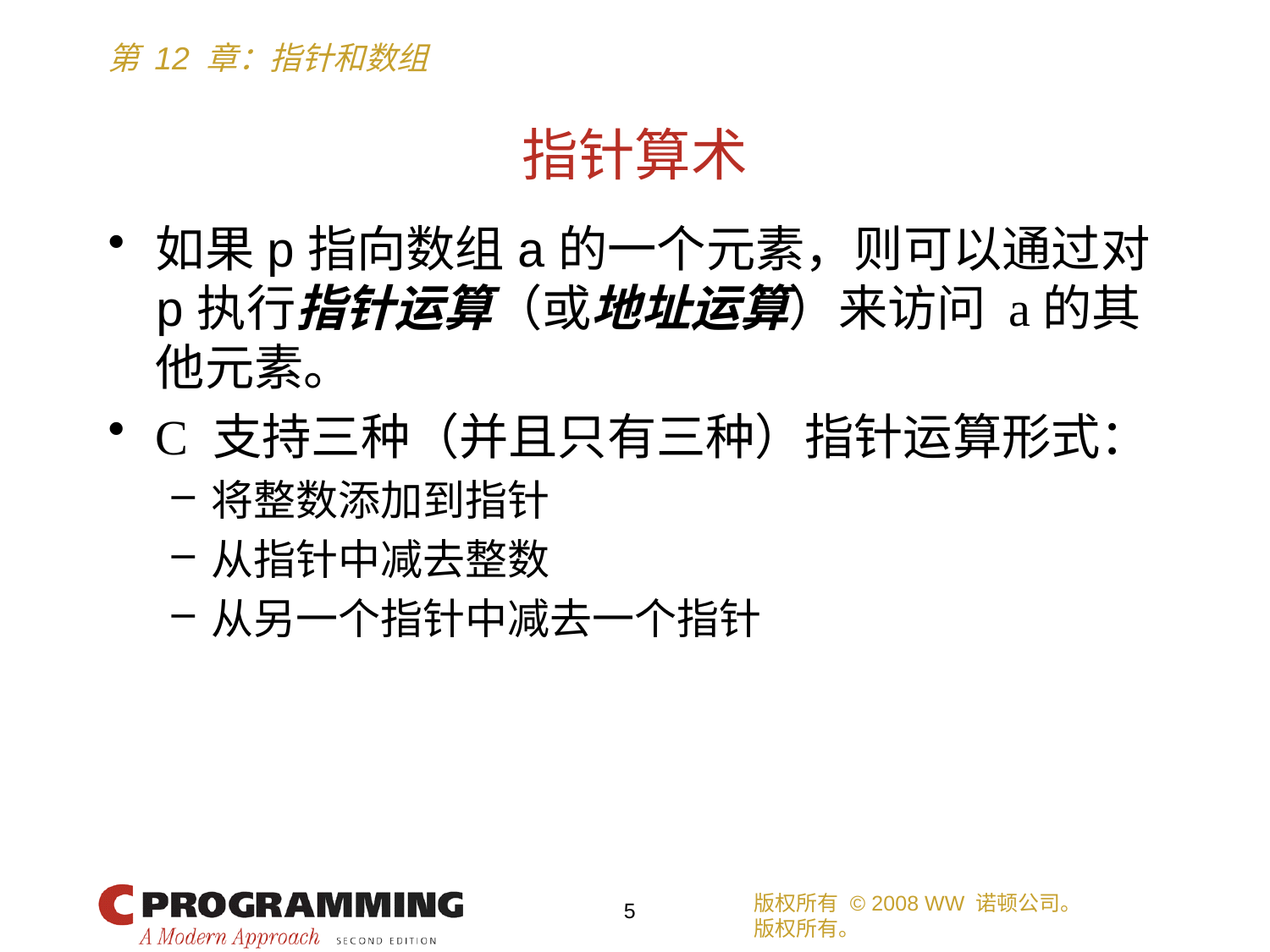

# 指针算术
如果p指向数组a的一个元素，则可以通过对p执行指针运算（或地址运算）来访问 a的其他元素。
C 支持三种（并且只有三种）指针运算形式：
将整数添加到指针
从指针中减去整数
从另一个指针中减去一个指针
版权所有 © 2008 WW 诺顿公司。
版权所有。
5